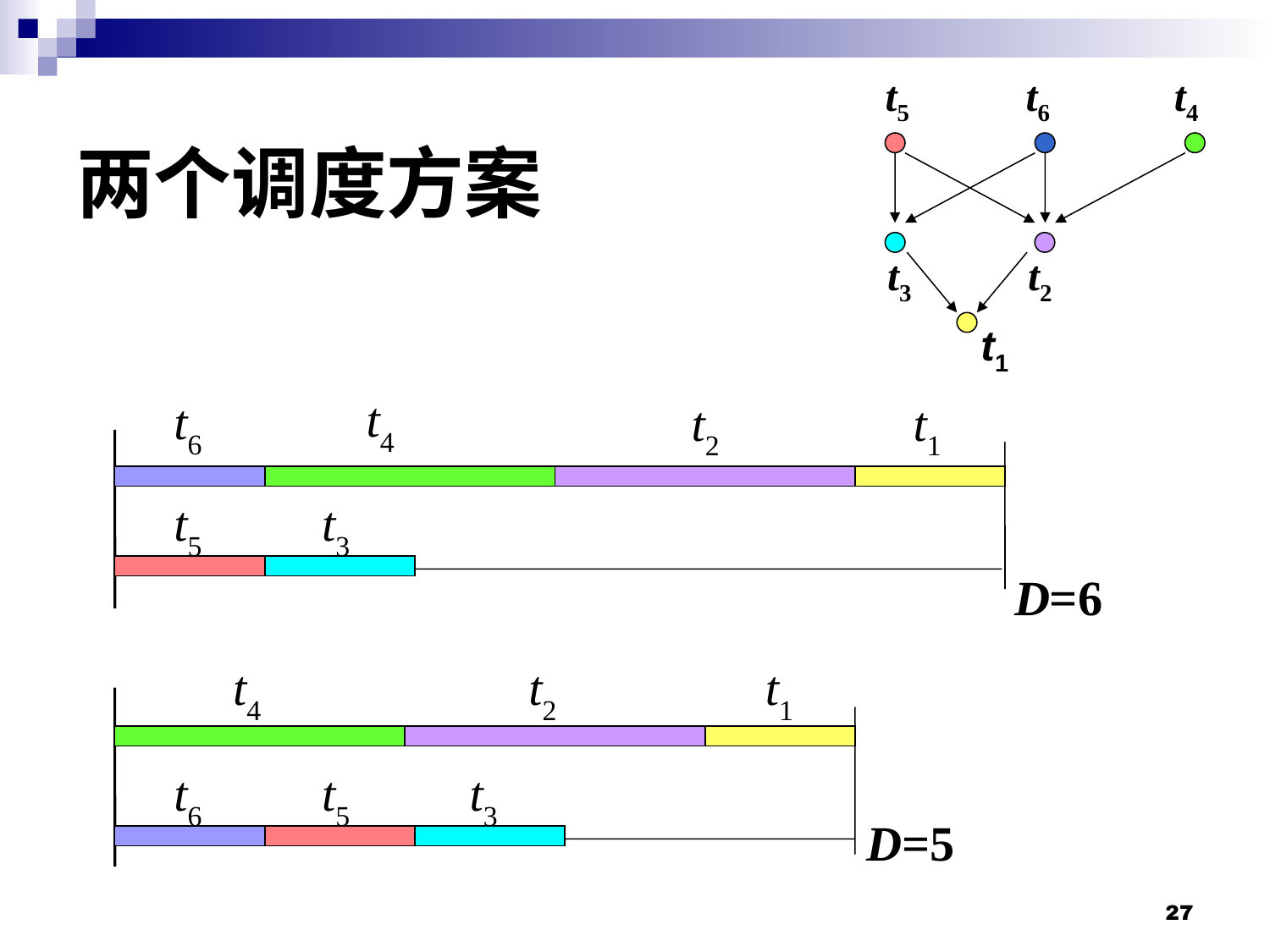

t5           t6             t4

t3           t2

t1

# 两个调度方案

t4
t6
t2
t1

t5
t3

D=6

t4
t2
t1

t6
t5
t3
D=5

27